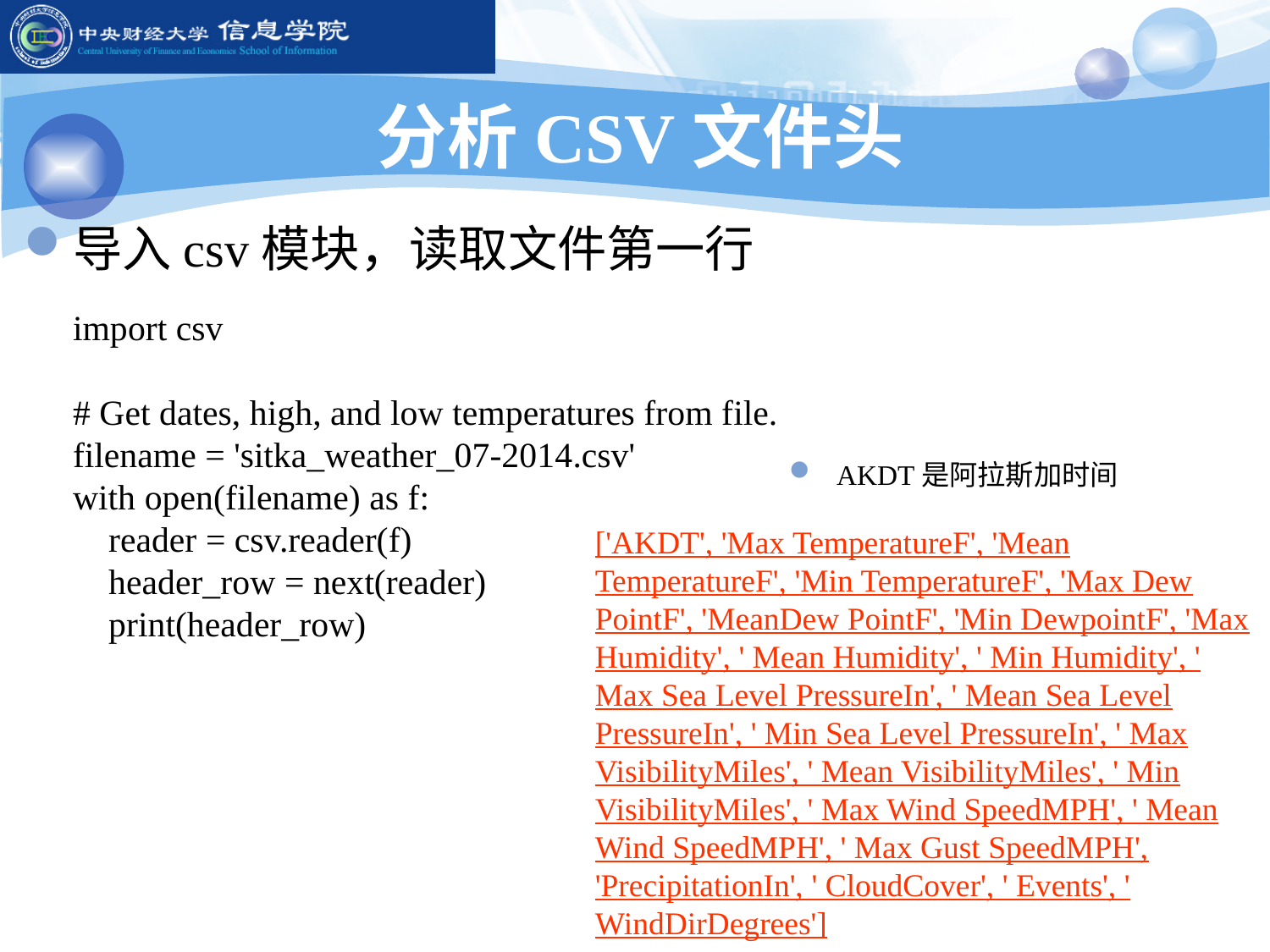

# 分析CSV文件头
导入csv模块，读取文件第一行

import csv

# Get dates, high, and low temperatures from file.
filename = 'sitka_weather_07-2014.csv'
with open(filename) as f:
    reader = csv.reader(f)
    header_row = next(reader)
    print(header_row)
AKDT是阿拉斯加时间
['AKDT', 'Max TemperatureF', 'Mean TemperatureF', 'Min TemperatureF', 'Max Dew PointF', 'MeanDew PointF', 'Min DewpointF', 'Max Humidity', ' Mean Humidity', ' Min Humidity', ' Max Sea Level PressureIn', ' Mean Sea Level PressureIn', ' Min Sea Level PressureIn', ' Max VisibilityMiles', ' Mean VisibilityMiles', ' Min VisibilityMiles', ' Max Wind SpeedMPH', ' Mean Wind SpeedMPH', ' Max Gust SpeedMPH', 'PrecipitationIn', ' CloudCover', ' Events', ' WindDirDegrees']